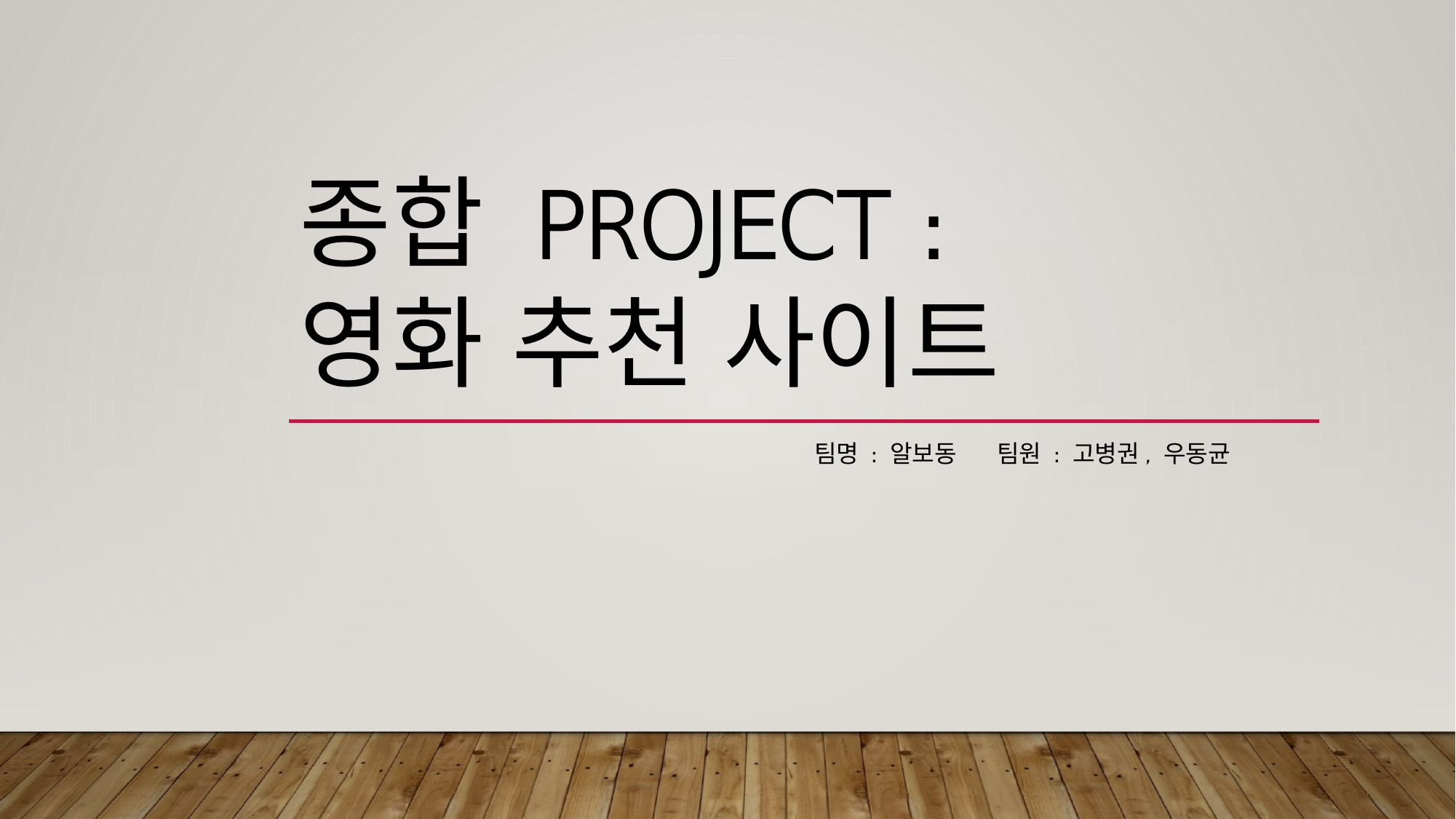

# 종합 project :  영화 추천 사이트
팀명 : 알보동      팀원 : 고병권, 우동균